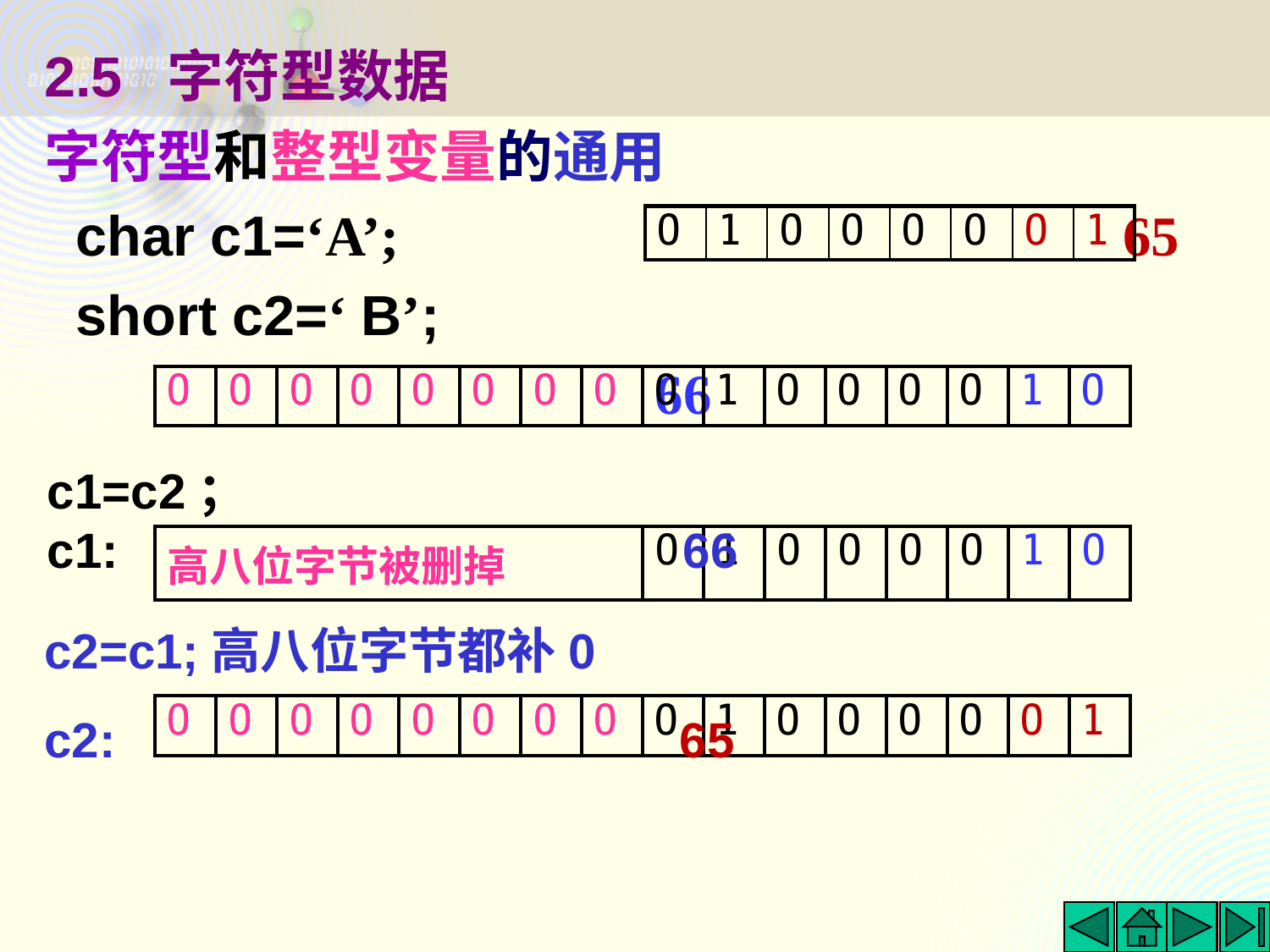

2.5  字符型数据
字符型和整型变量的通用
  char c1=‘A’;                                                   65
  short c2=‘ B’;
                                       66

| 0 | 1 | 0 | 0 | 0 | 0 | 0 | 1 |
| --- | --- | --- | --- | --- | --- | --- | --- |
| 0 | 0 | 0 | 0 | 0 | 0 | 0 | 0 | 0 | 1 | 0 | 0 | 0 | 0 | 1 | 0 |
| --- | --- | --- | --- | --- | --- | --- | --- | --- | --- | --- | --- | --- | --- | --- | --- |
c1=c2；
c1:                                         66
| 高八位字节被删掉 | 0 | 1 | 0 | 0 | 0 | 0 | 1 | 0 |
| --- | --- | --- | --- | --- | --- | --- | --- | --- |
c2=c1;高八位字节都补0
c2:                                         65
| 0 | 0 | 0 | 0 | 0 | 0 | 0 | 0 | 0 | 1 | 0 | 0 | 0 | 0 | 0 | 1 |
| --- | --- | --- | --- | --- | --- | --- | --- | --- | --- | --- | --- | --- | --- | --- | --- |